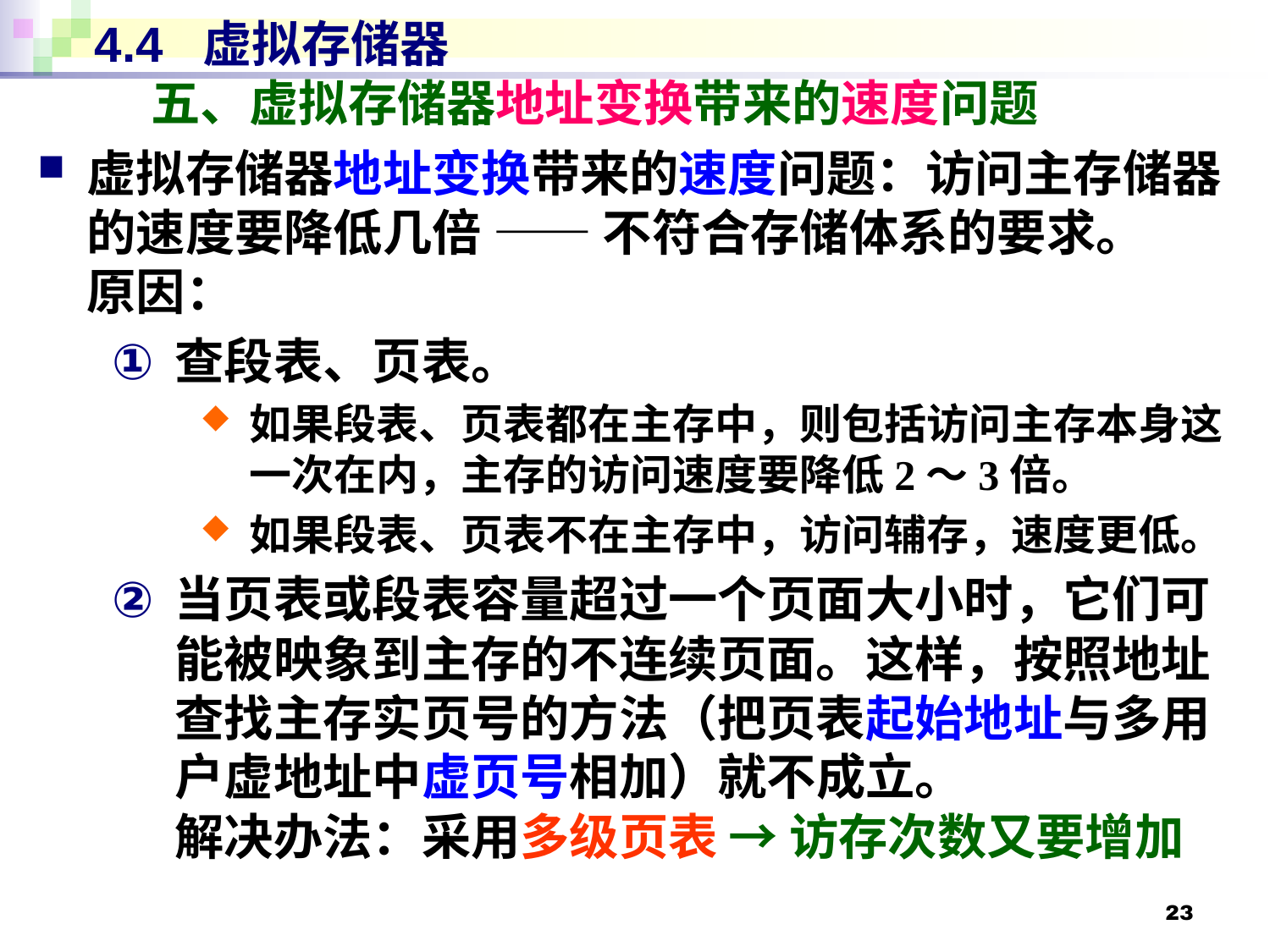

# 4.4  虚拟存储器 五、虚拟存储器地址变换带来的速度问题
虚拟存储器地址变换带来的速度问题：访问主存储器的速度要降低几倍 —— 不符合存储体系的要求。
原因：
查段表、页表。
如果段表、页表都在主存中，则包括访问主存本身这一次在内，主存的访问速度要降低2～3倍。
如果段表、页表不在主存中，访问辅存，速度更低。
当页表或段表容量超过一个页面大小时，它们可能被映象到主存的不连续页面。这样，按照地址查找主存实页号的方法（把页表起始地址与多用户虚地址中虚页号相加）就不成立。
解决办法：采用多级页表 → 访存次数又要增加
23